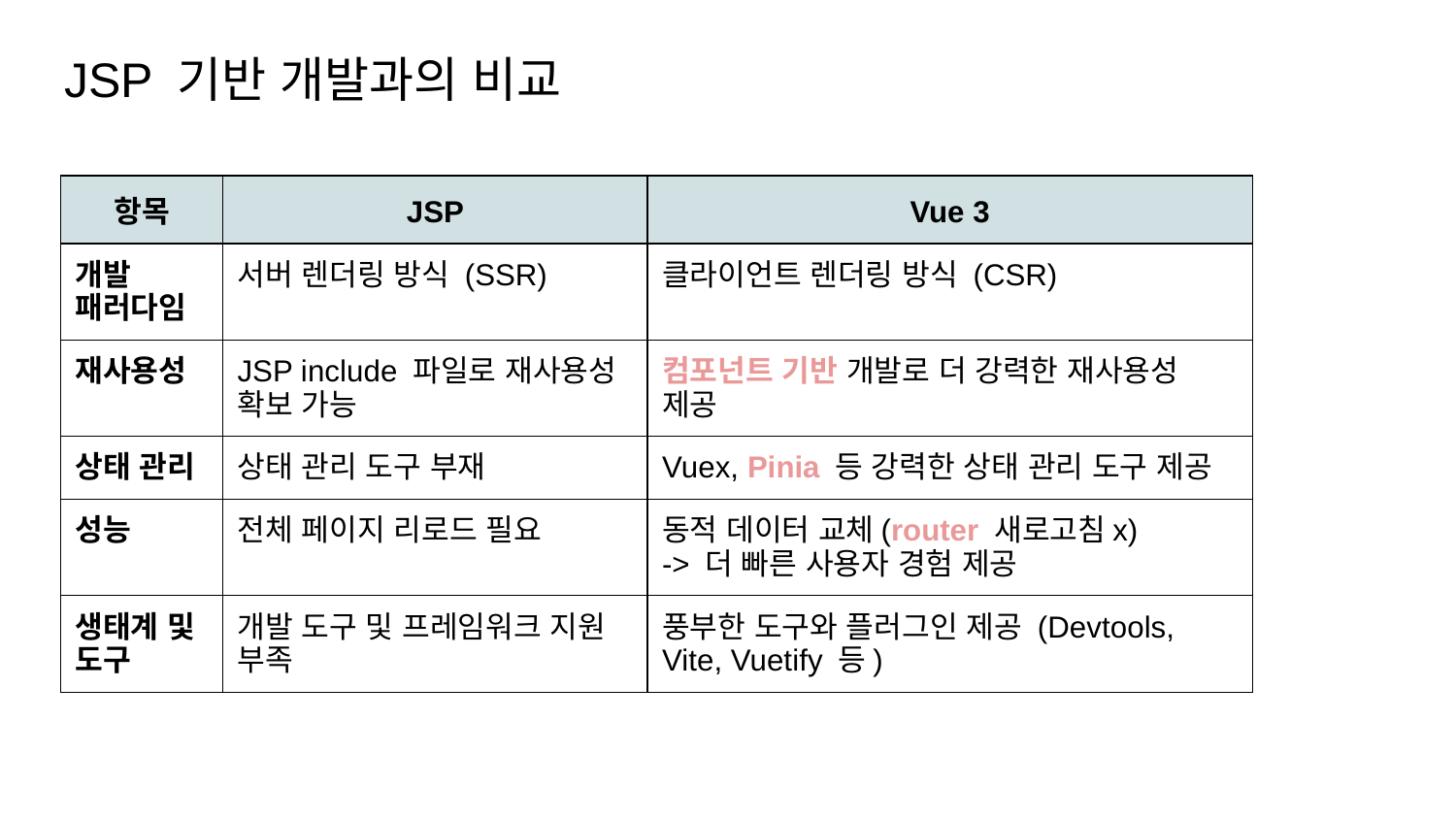

# JSP 기반 개발과의 비교

| 항목 | JSP | Vue 3 |
| --- | --- | --- |
| 개발 패러다임 | 서버 렌더링 방식 (SSR) | 클라이언트 렌더링 방식 (CSR) |
| 재사용성 | JSP include 파일로 재사용성 확보 가능 | 컴포넌트 기반 개발로 더 강력한 재사용성 제공 |
| 상태 관리 | 상태 관리 도구 부재 | Vuex, Pinia 등 강력한 상태 관리 도구 제공 |
| 성능 | 전체 페이지 리로드 필요 | 동적 데이터 교체(router 새로고침x) -> 더 빠른 사용자 경험 제공 |
| 생태계 및 도구 | 개발 도구 및 프레임워크 지원 부족 | 풍부한 도구와 플러그인 제공 (Devtools, Vite, Vuetify 등) |